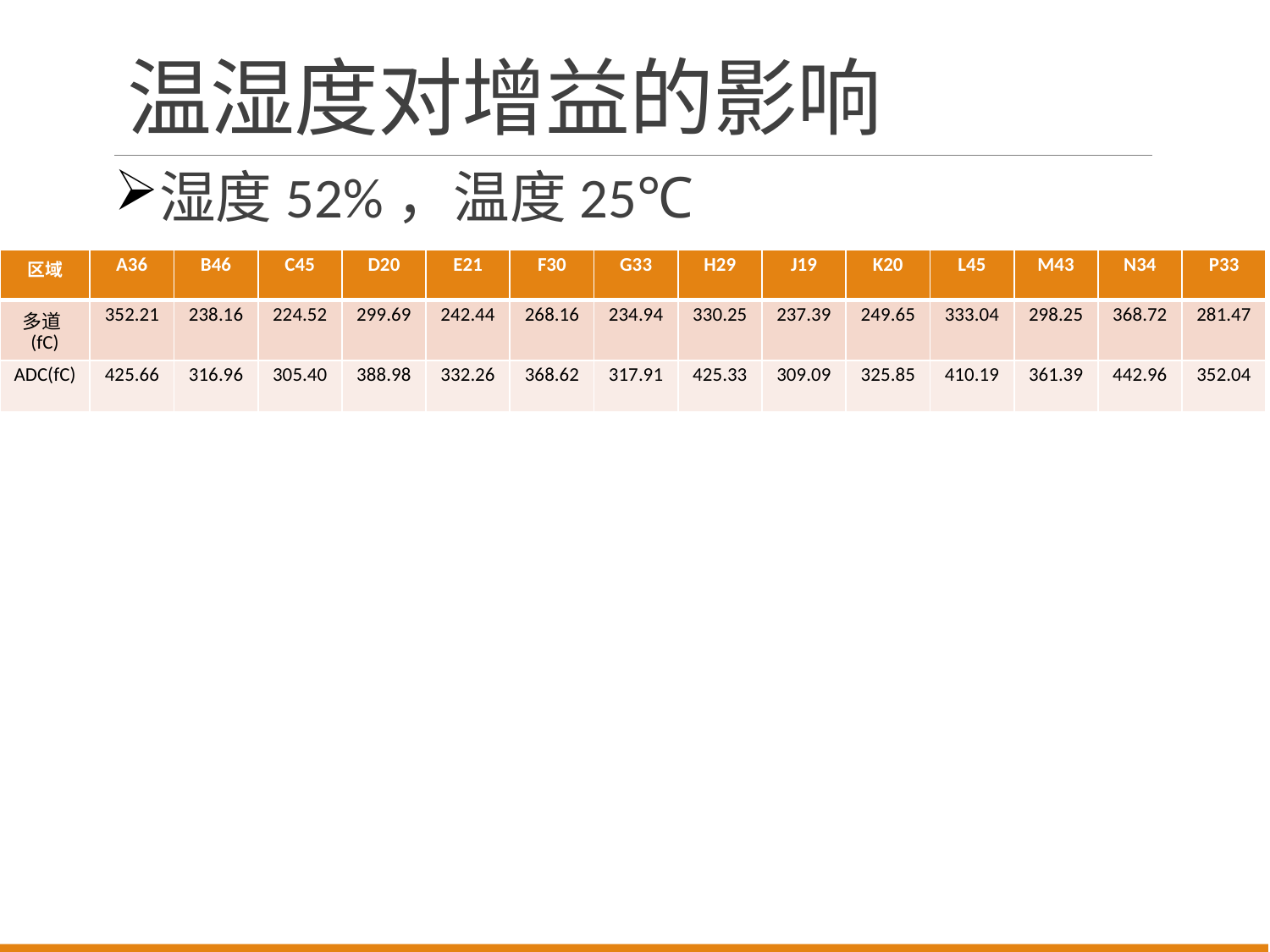

# 温湿度对增益的影响
湿度52%，温度25℃

| 区域 | A36 | B46 | C45 | D20 | E21 | F30 | G33 | H29 | J19 | K20 | L45 | M43 | N34 | P33 |
| --- | --- | --- | --- | --- | --- | --- | --- | --- | --- | --- | --- | --- | --- | --- |
| 多道(fC) | 352.21 | 238.16 | 224.52 | 299.69 | 242.44 | 268.16 | 234.94 | 330.25 | 237.39 | 249.65 | 333.04 | 298.25 | 368.72 | 281.47 |
| ADC(fC) | 425.66 | 316.96 | 305.40 | 388.98 | 332.26 | 368.62 | 317.91 | 425.33 | 309.09 | 325.85 | 410.19 | 361.39 | 442.96 | 352.04 |